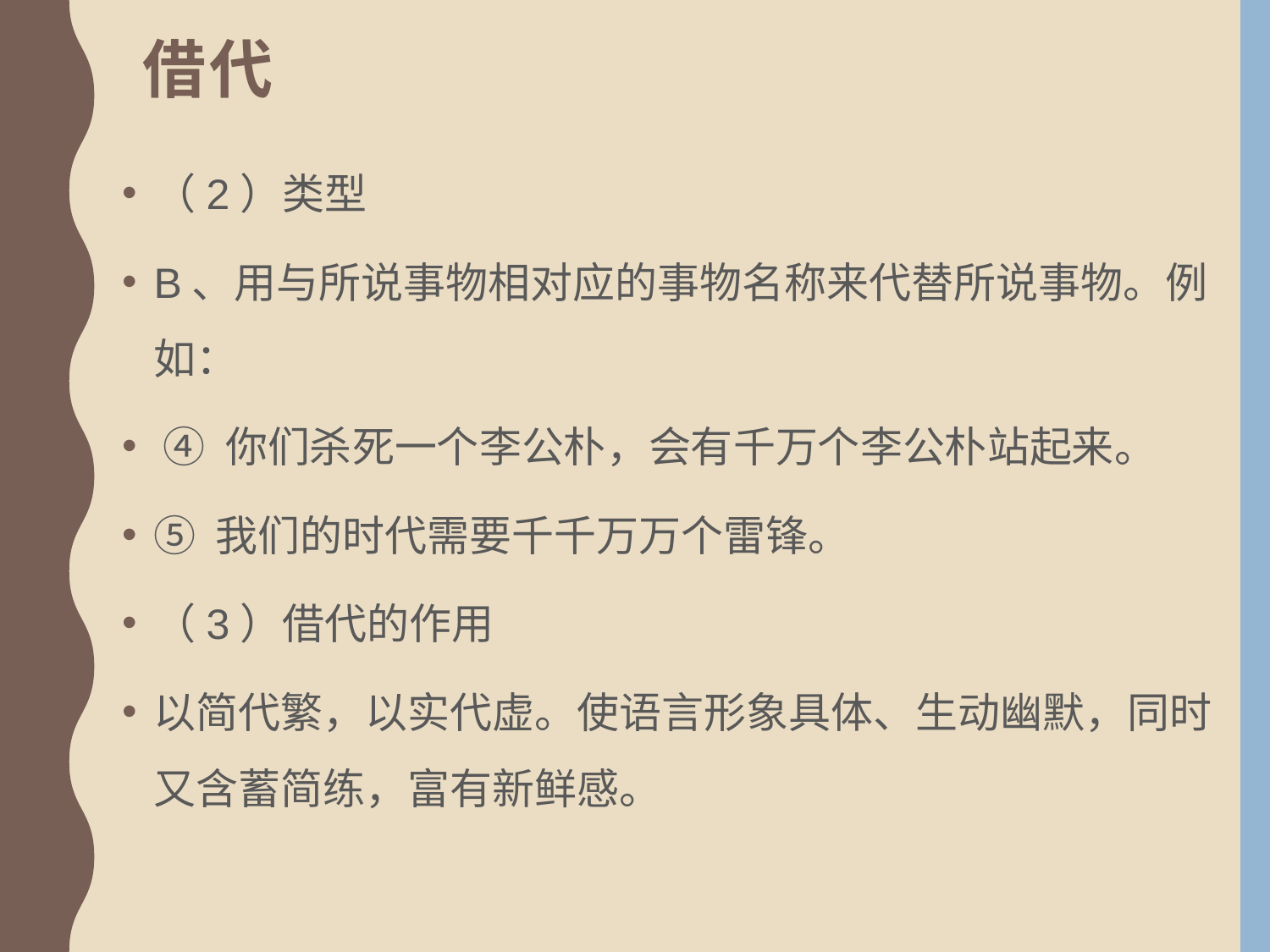

# 借代
（2）类型
B、用与所说事物相对应的事物名称来代替所说事物。例如：
 ④ 你们杀死一个李公朴，会有千万个李公朴站起来。
⑤ 我们的时代需要千千万万个雷锋。
（3）借代的作用
以简代繁，以实代虚。使语言形象具体、生动幽默，同时又含蓄简练，富有新鲜感。